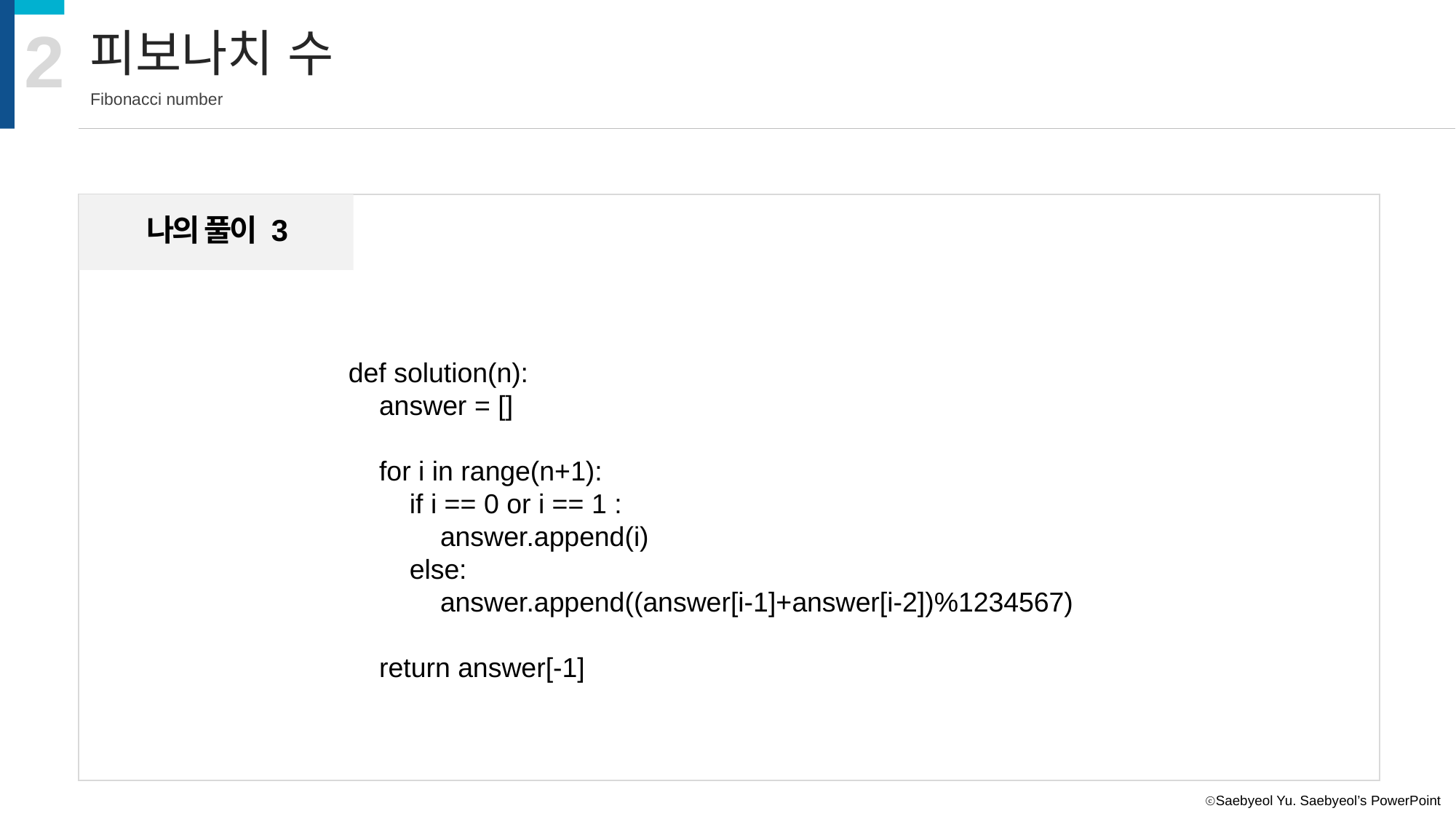

2
피보나치 수
Fibonacci number

나의 풀이 3
def solution(n):
    answer = []

    for i in range(n+1):
        if i == 0 or i == 1 :
            answer.append(i)
        else:
            answer.append((answer[i-1]+answer[i-2])%1234567)

    return answer[-1]